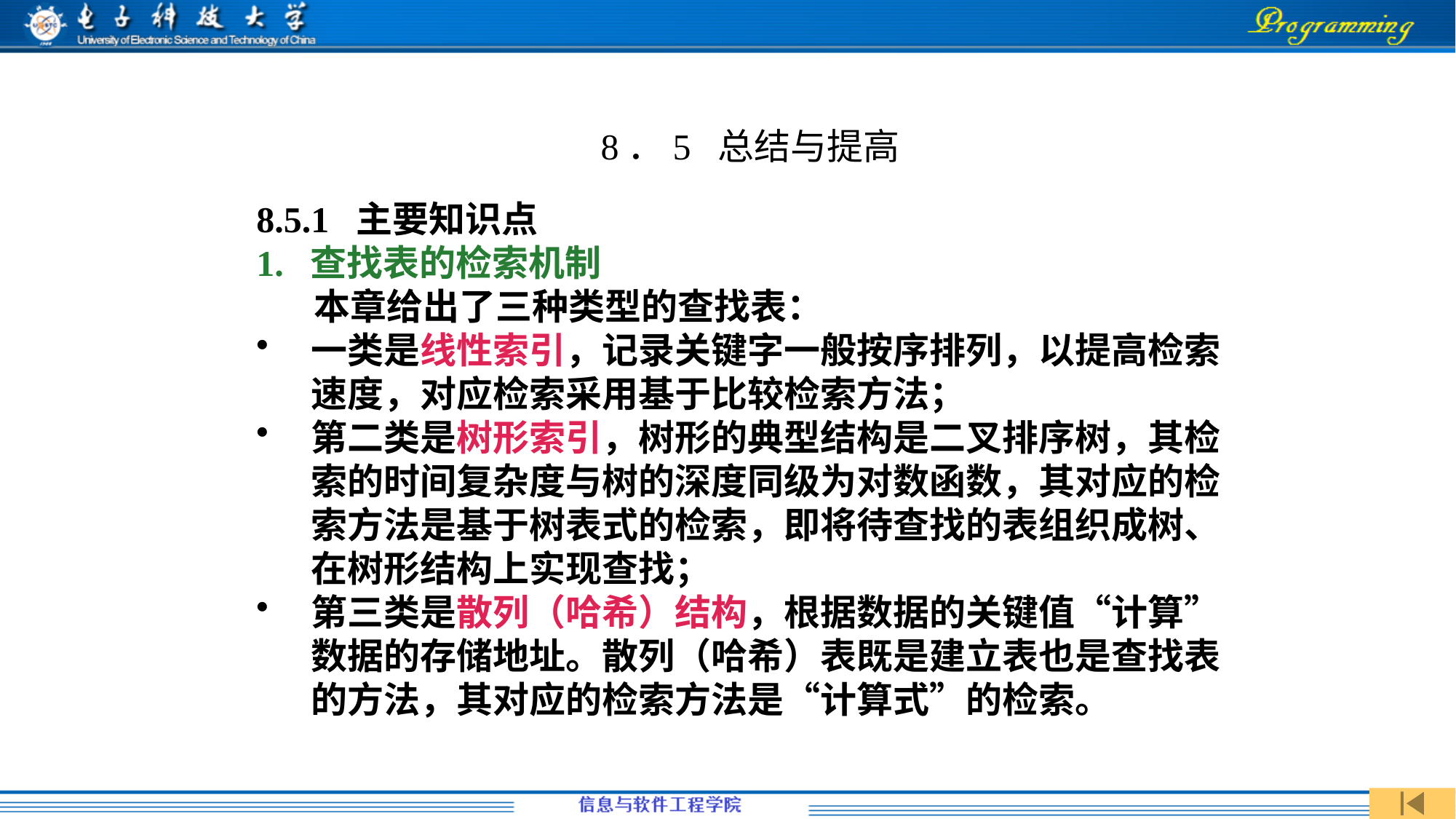

8．5  总结与提高
8.5.1  主要知识点
1.  查找表的检索机制
      本章给出了三种类型的查找表：
一类是线性索引，记录关键字一般按序排列，以提高检索速度，对应检索采用基于比较检索方法；
第二类是树形索引，树形的典型结构是二叉排序树，其检索的时间复杂度与树的深度同级为对数函数，其对应的检索方法是基于树表式的检索，即将待查找的表组织成树、在树形结构上实现查找；
第三类是散列（哈希）结构，根据数据的关键值“计算” 数据的存储地址。散列（哈希）表既是建立表也是查找表的方法，其对应的检索方法是“计算式”的检索。